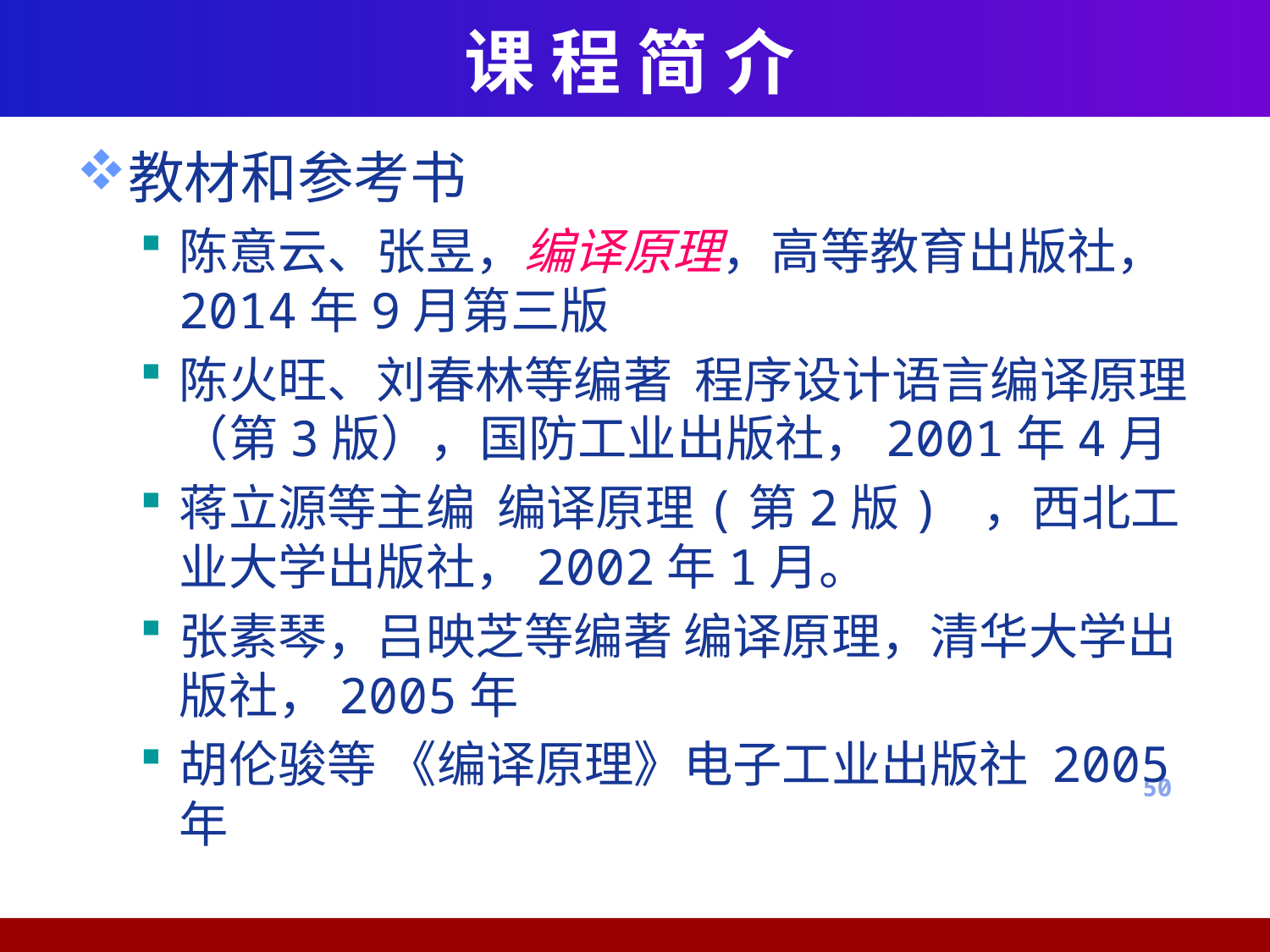

# 课 程 简 介
教材和参考书
陈意云、张昱，编译原理，高等教育出版社， 2014年9月第三版
陈火旺、刘春林等编著  程序设计语言编译原理（第3版），国防工业出版社，2001年4月
蒋立源等主编  编译原理(第2版) ，西北工业大学出版社，2002年1月。
张素琴，吕映芝等编著 编译原理，清华大学出版社，2005年
胡伦骏等 《编译原理》电子工业出版社 2005 年

50